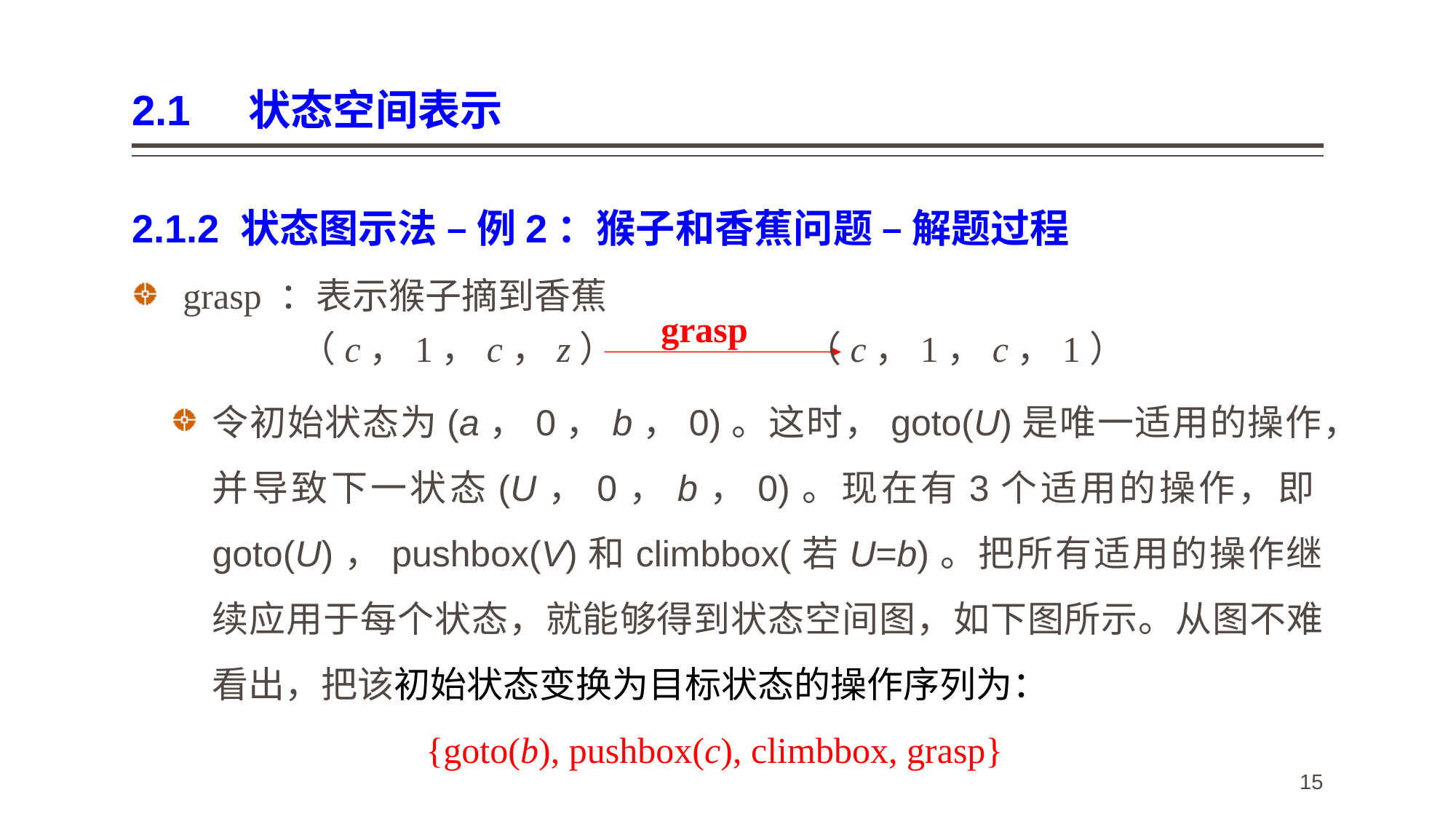

# 2.1    状态空间表示
2.1.2 状态图示法 – 例2：猴子和香蕉问题 – 解题过程
 grasp ：表示猴子摘到香蕉

令初始状态为(a，0，b，0)。这时，goto(U)是唯一适用的操作，并导致下一状态(U，0，b，0)。现在有3个适用的操作，即goto(U)，pushbox(V)和climbbox(若U=b)。把所有适用的操作继续应用于每个状态，就能够得到状态空间图，如下图所示。从图不难看出，把该初始状态变换为目标状态的操作序列为：
                            {goto(b), pushbox(c), climbbox, grasp}

grasp
（c，1，c，z）
（c，1，c，1）

15